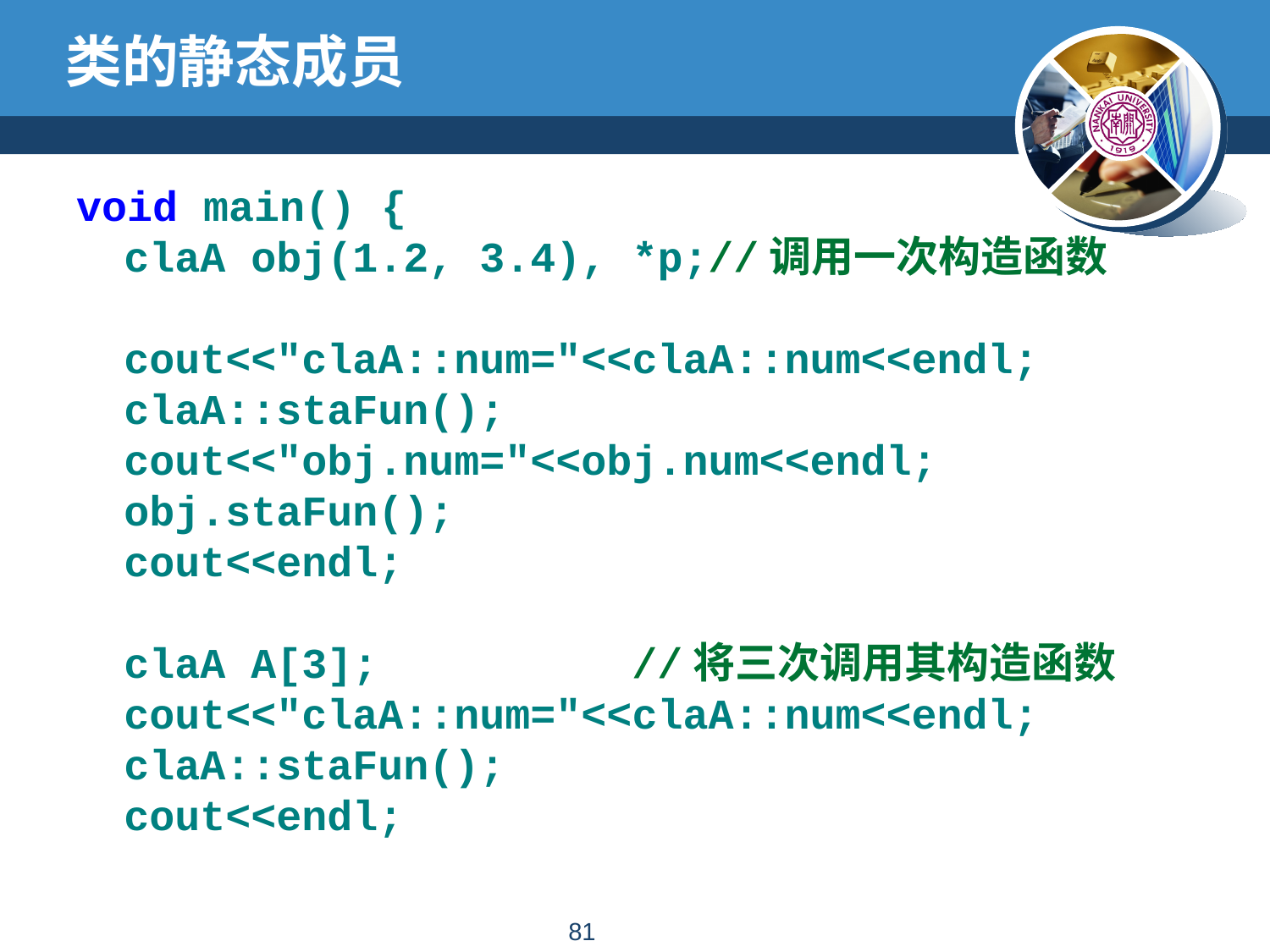

# 类的静态成员
void main() {
	claA obj(1.2, 3.4), *p;//调用一次构造函数

	cout<<"claA::num="<<claA::num<<endl;
	claA::staFun();
	cout<<"obj.num="<<obj.num<<endl;
	obj.staFun();
	cout<<endl;

	claA A[3];  		//将三次调用其构造函数
	cout<<"claA::num="<<claA::num<<endl;
	claA::staFun();
	cout<<endl;
81